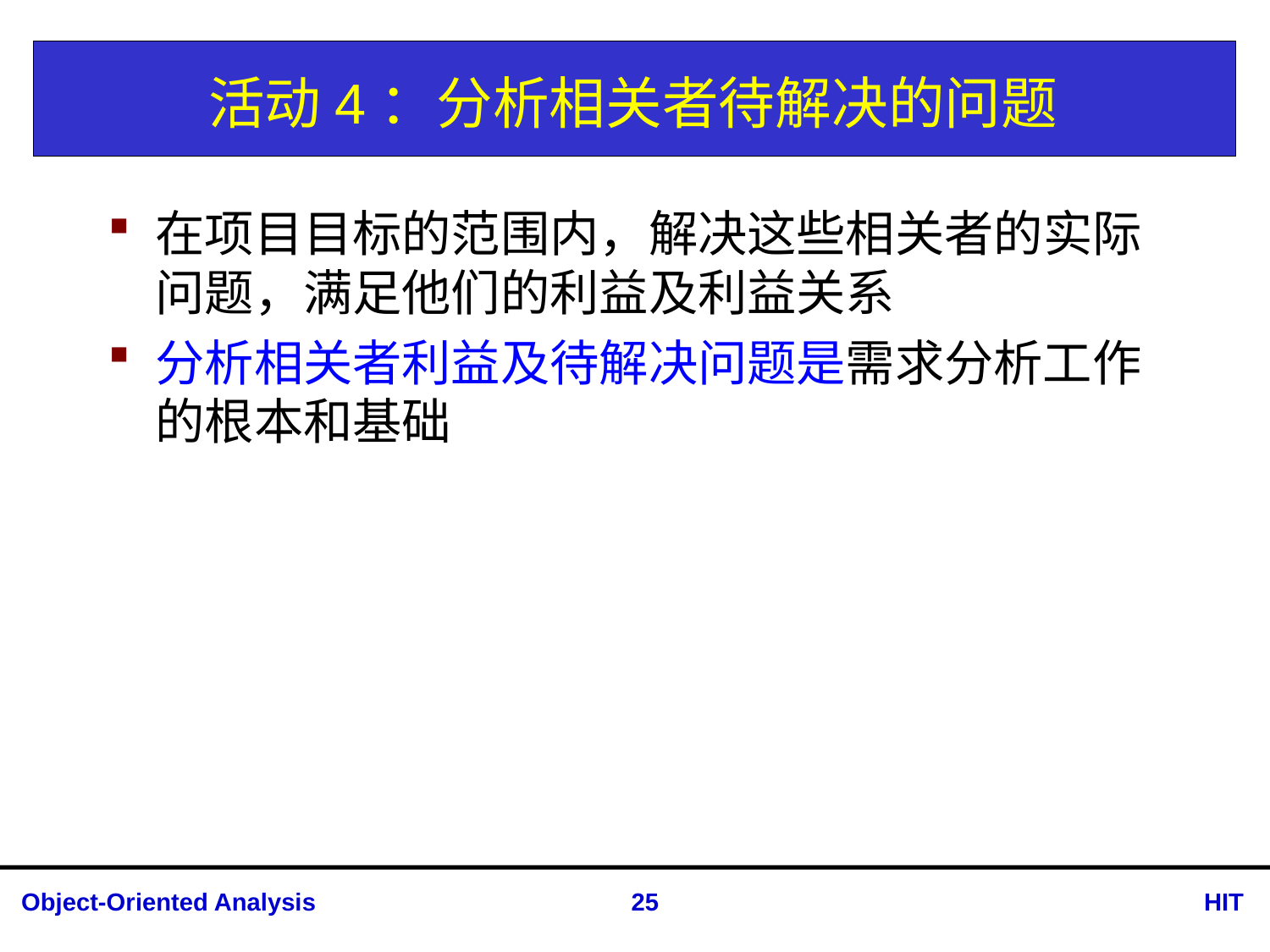

# 活动4：分析相关者待解决的问题
在项目目标的范围内，解决这些相关者的实际问题，满足他们的利益及利益关系
分析相关者利益及待解决问题是需求分析工作的根本和基础